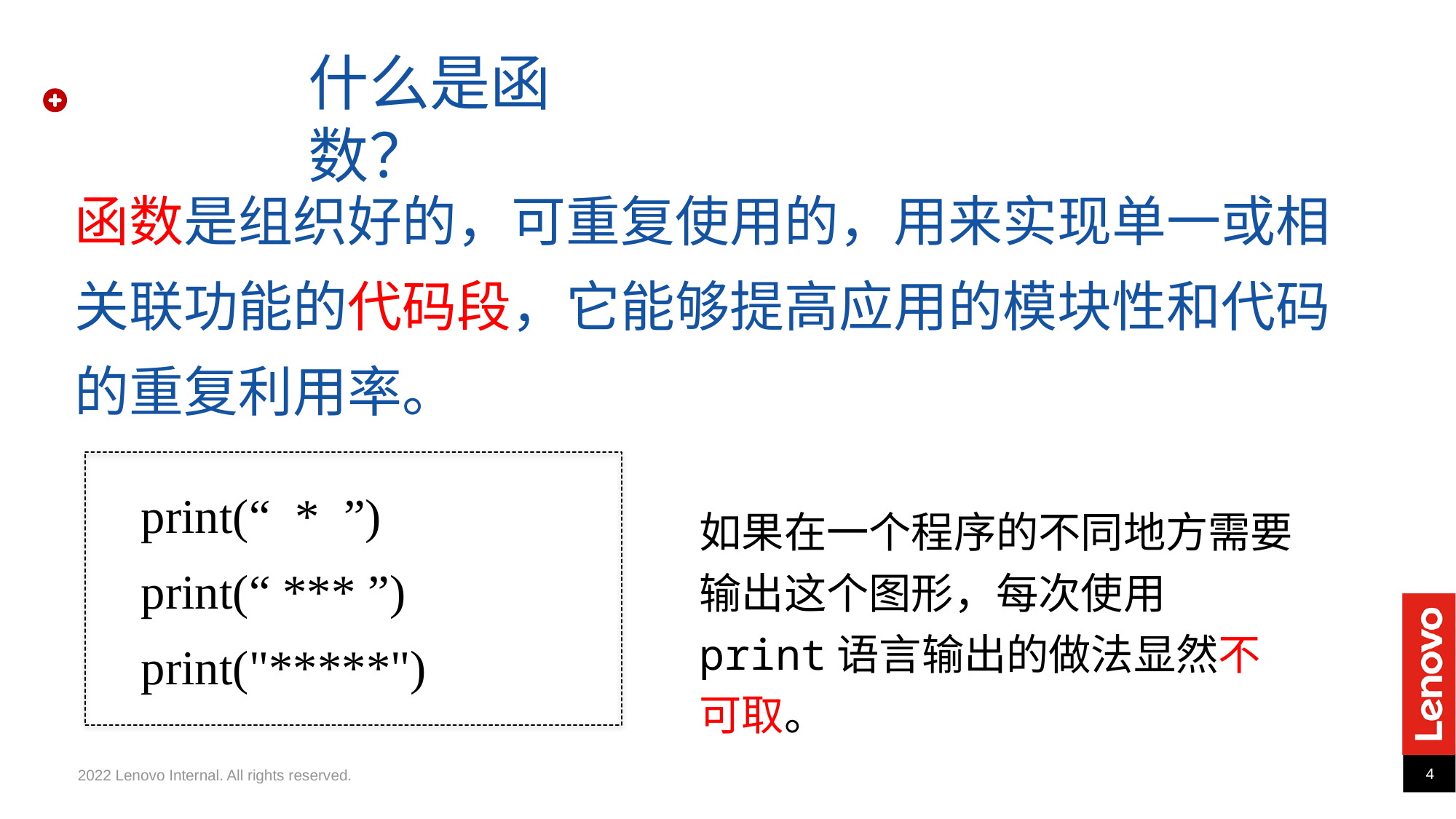

什么是函数？
函数是组织好的，可重复使用的，用来实现单一或相关联功能的代码段，它能够提高应用的模块性和代码的重复利用率。

print(“  *  ”)
print(“ *** ”)
print("*****")
如果在一个程序的不同地方需要输出这个图形，每次使用print语言输出的做法显然不可取。